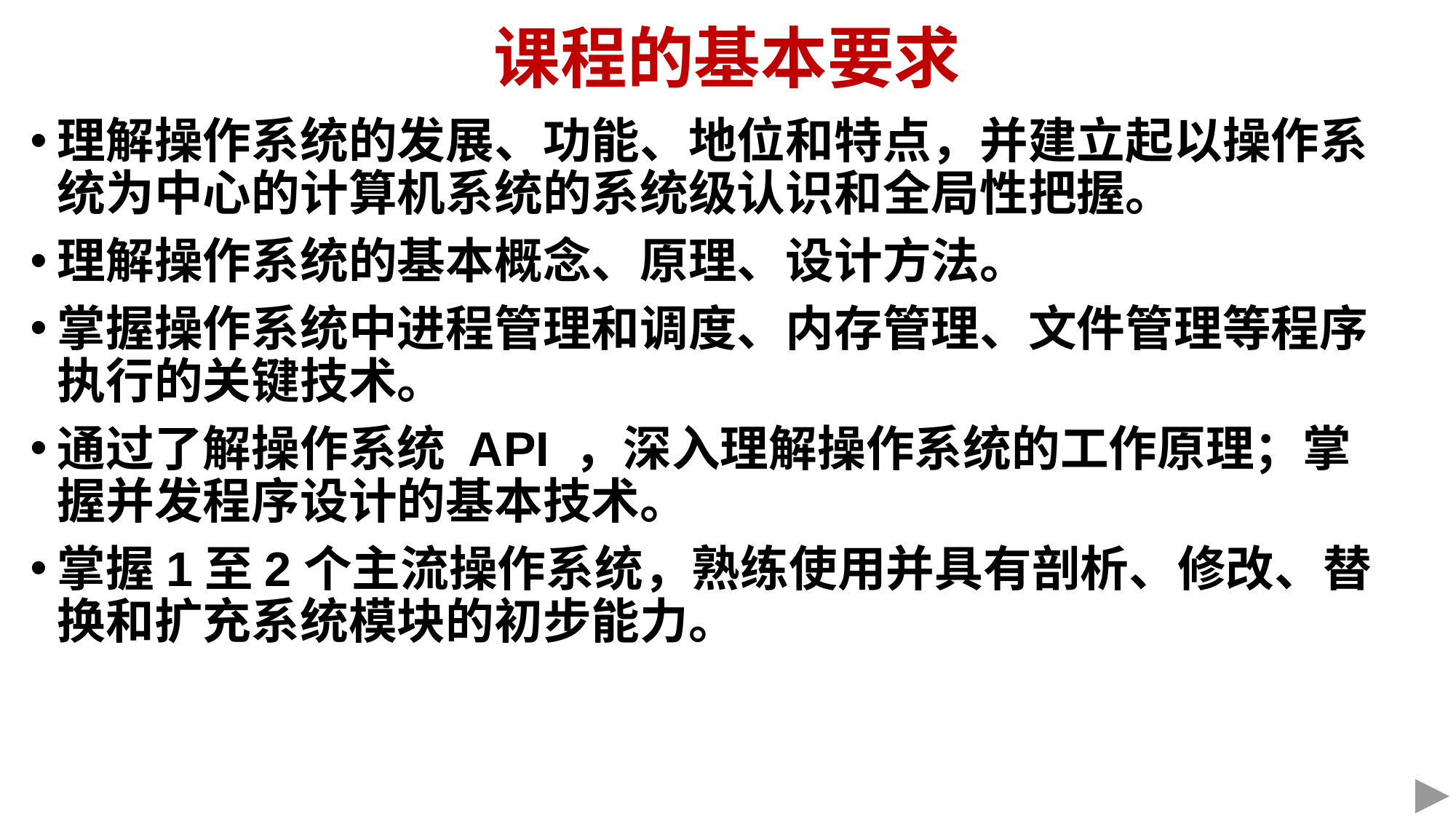

课程的基本要求
理解操作系统的发展、功能、地位和特点，并建立起以操作系统为中心的计算机系统的系统级认识和全局性把握。
理解操作系统的基本概念、原理、设计方法。
掌握操作系统中进程管理和调度、内存管理、文件管理等程序执行的关键技术。
通过了解操作系统 API ，深入理解操作系统的工作原理；掌握并发程序设计的基本技术。
掌握1至2个主流操作系统，熟练使用并具有剖析、修改、替换和扩充系统模块的初步能力。